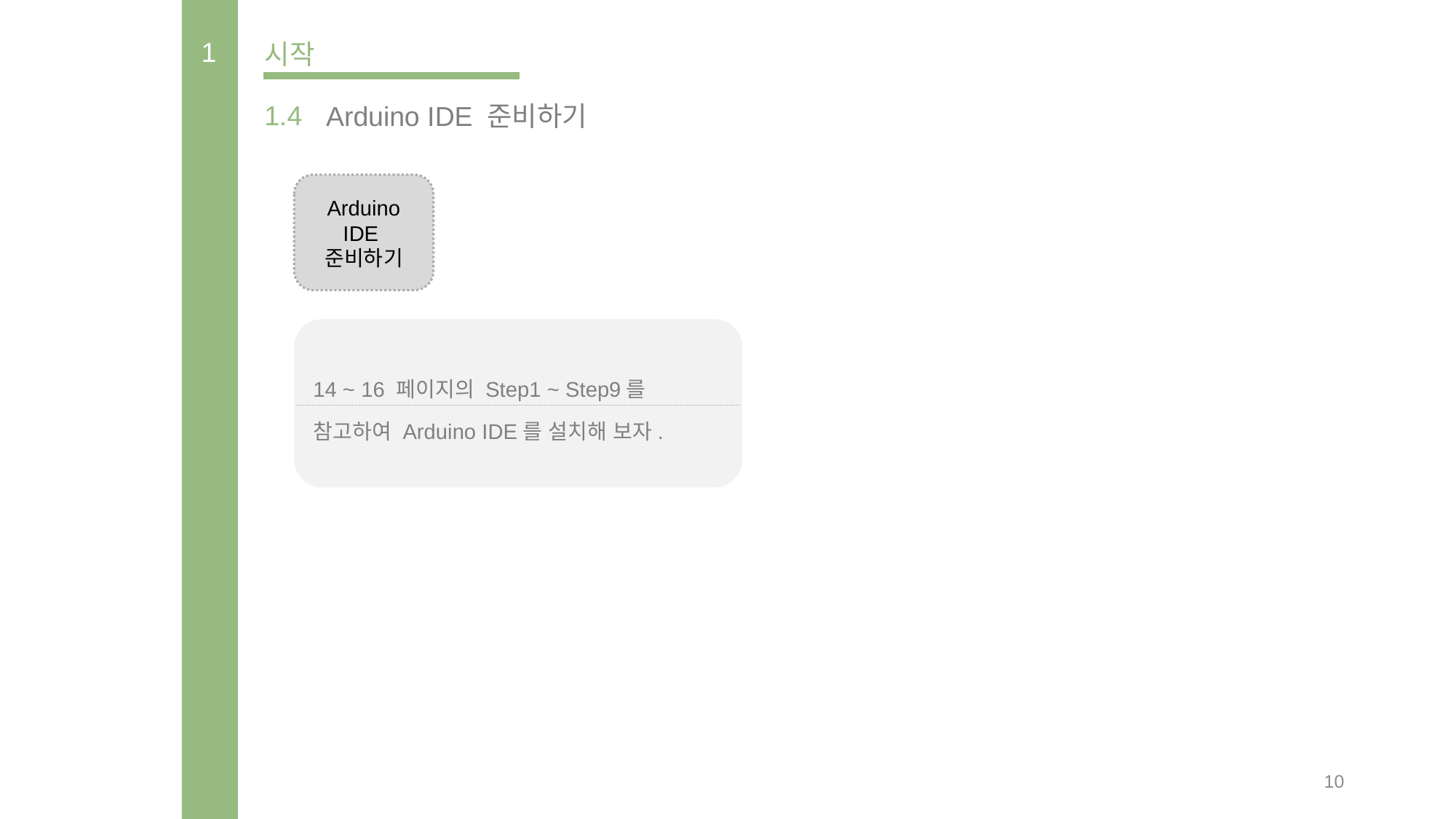

1
시작
1.4
Arduino IDE 준비하기
Arduino IDE
준비하기
14 ~ 16 페이지의 Step1 ~ Step9를
참고하여 Arduino IDE를 설치해 보자.
10